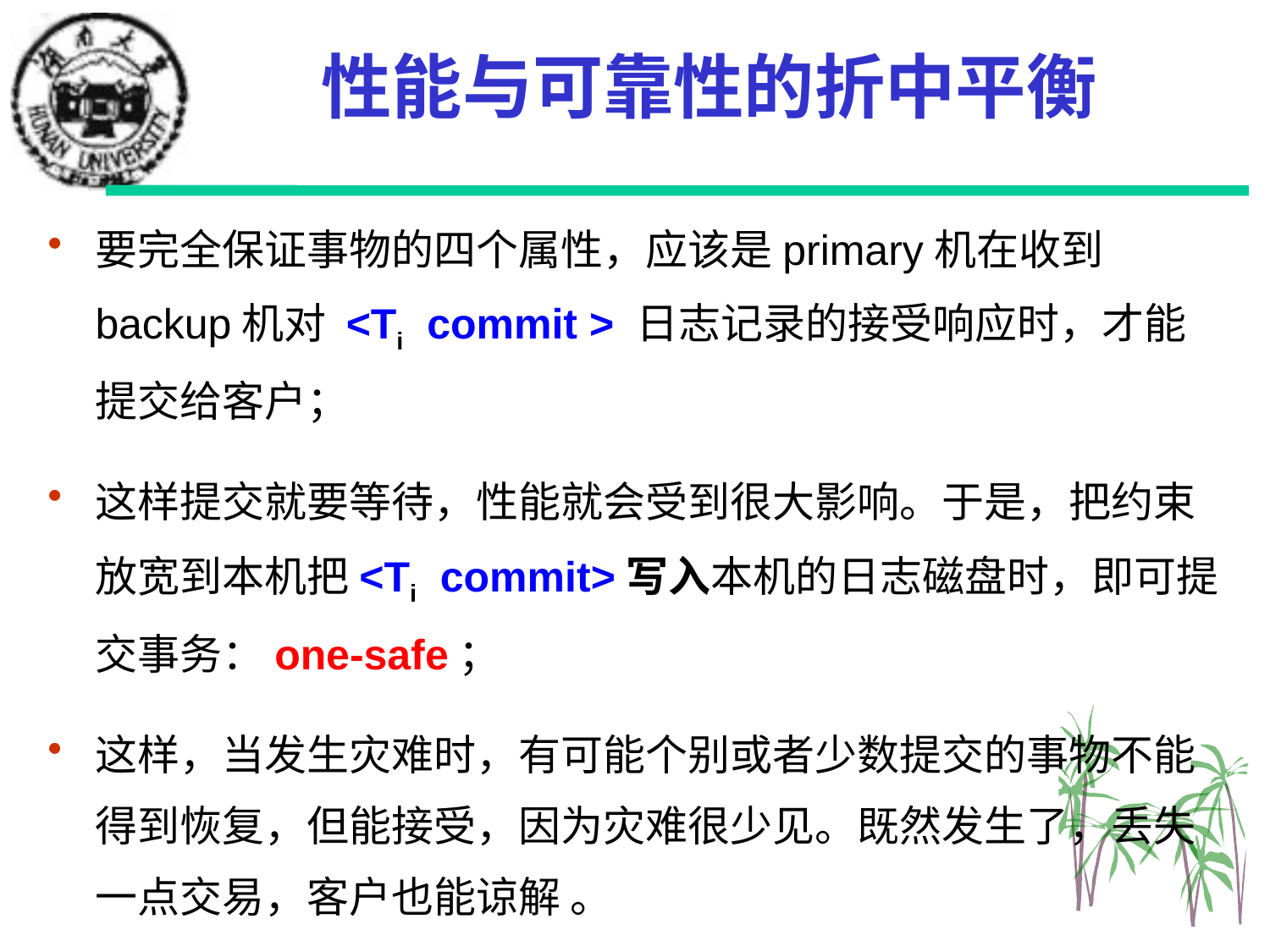

# 性能与可靠性的折中平衡
要完全保证事物的四个属性，应该是primary机在收到backup机对 <Ti  commit > 日志记录的接受响应时，才能提交给客户；
这样提交就要等待，性能就会受到很大影响。于是，把约束放宽到本机把<Ti  commit>写入本机的日志磁盘时，即可提交事务：one-safe；
这样，当发生灾难时，有可能个别或者少数提交的事物不能得到恢复，但能接受，因为灾难很少见。既然发生了，丢失一点交易，客户也能谅解 。